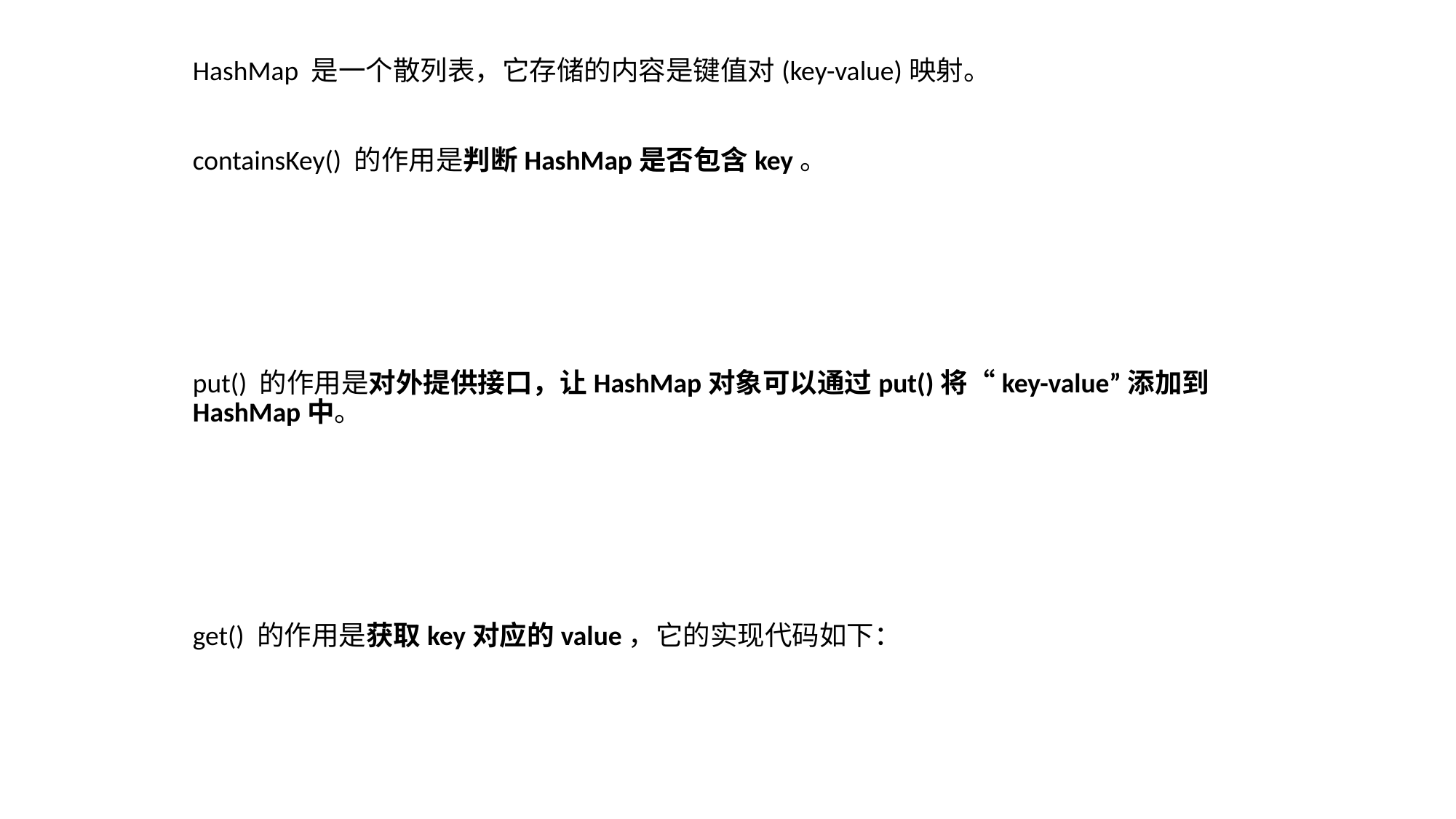

HashMap 是一个散列表，它存储的内容是键值对(key-value)映射。

containsKey() 的作用是判断HashMap是否包含key。

put() 的作用是对外提供接口，让HashMap对象可以通过put()将“key-value”添加到HashMap中。

get() 的作用是获取key对应的value，它的实现代码如下：